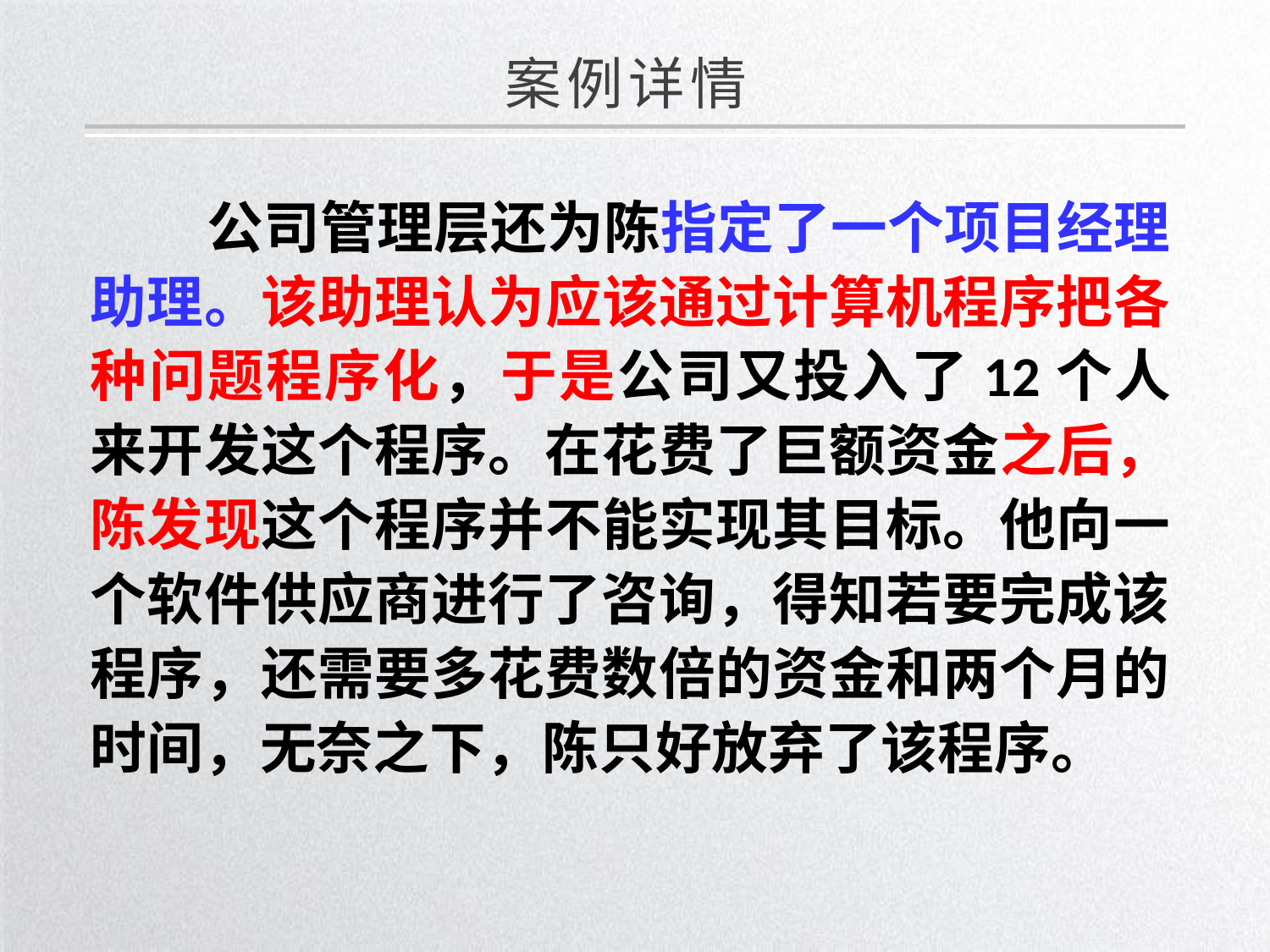

案例详情
   公司管理层还为陈指定了一个项目经理助理。该助理认为应该通过计算机程序把各种问题程序化，于是公司又投入了12个人来开发这个程序。在花费了巨额资金之后，陈发现这个程序并不能实现其目标。他向一个软件供应商进行了咨询，得知若要完成该程序，还需要多花费数倍的资金和两个月的时间，无奈之下，陈只好放弃了该程序。